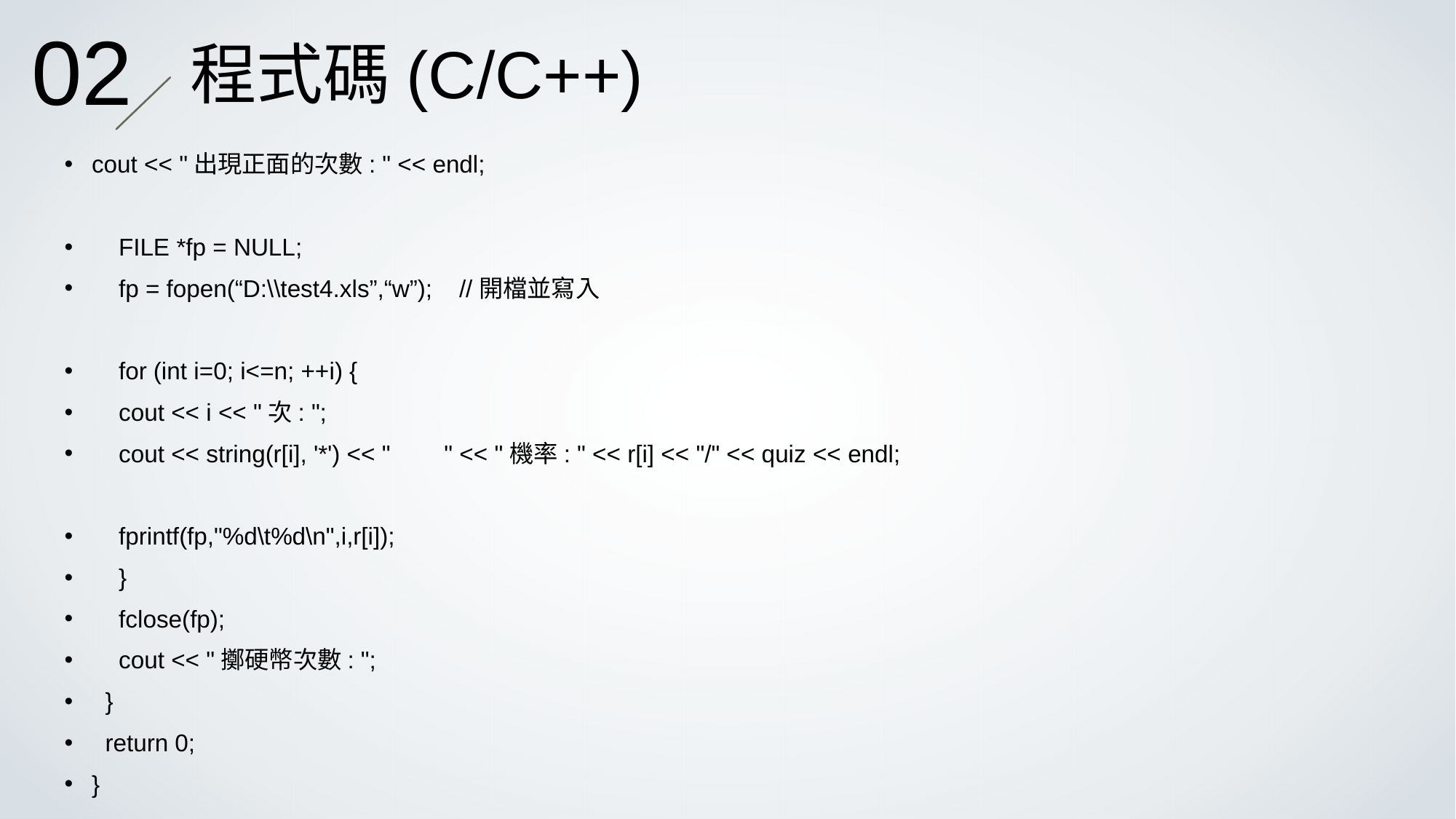

# 程式碼(C/C++)
02
cout << "出現正面的次數: " << endl;

    FILE *fp = NULL;
    fp = fopen(“D:\\test4.xls”,“w”);    //開檔並寫入

    for (int i=0; i<=n; ++i) {
    cout << i << "次: ";
    cout << string(r[i], '*') << "        " << "機率: " << r[i] << "/" << quiz << endl;

    fprintf(fp,"%d\t%d\n",i,r[i]);
    }
    fclose(fp);
    cout << "擲硬幣次數: ";
  }
  return 0;
}